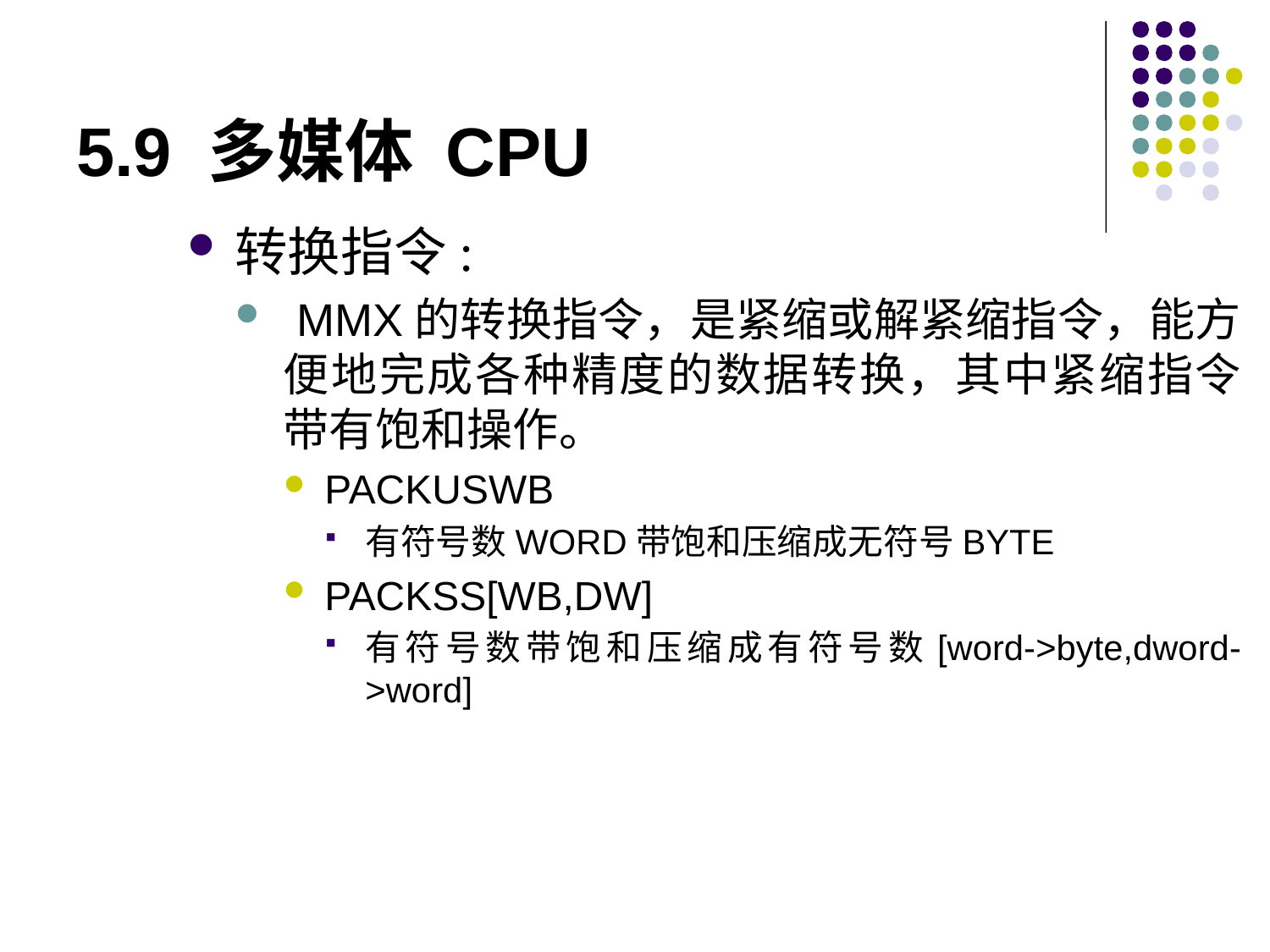

# 5.9 多媒体 CPU
转换指令:
 MMX的转换指令，是紧缩或解紧缩指令，能方便地完成各种精度的数据转换，其中紧缩指令带有饱和操作。
PACKUSWB
有符号数WORD带饱和压缩成无符号BYTE
PACKSS[WB,DW]
有符号数带饱和压缩成有符号数[word->byte,dword->word]

51